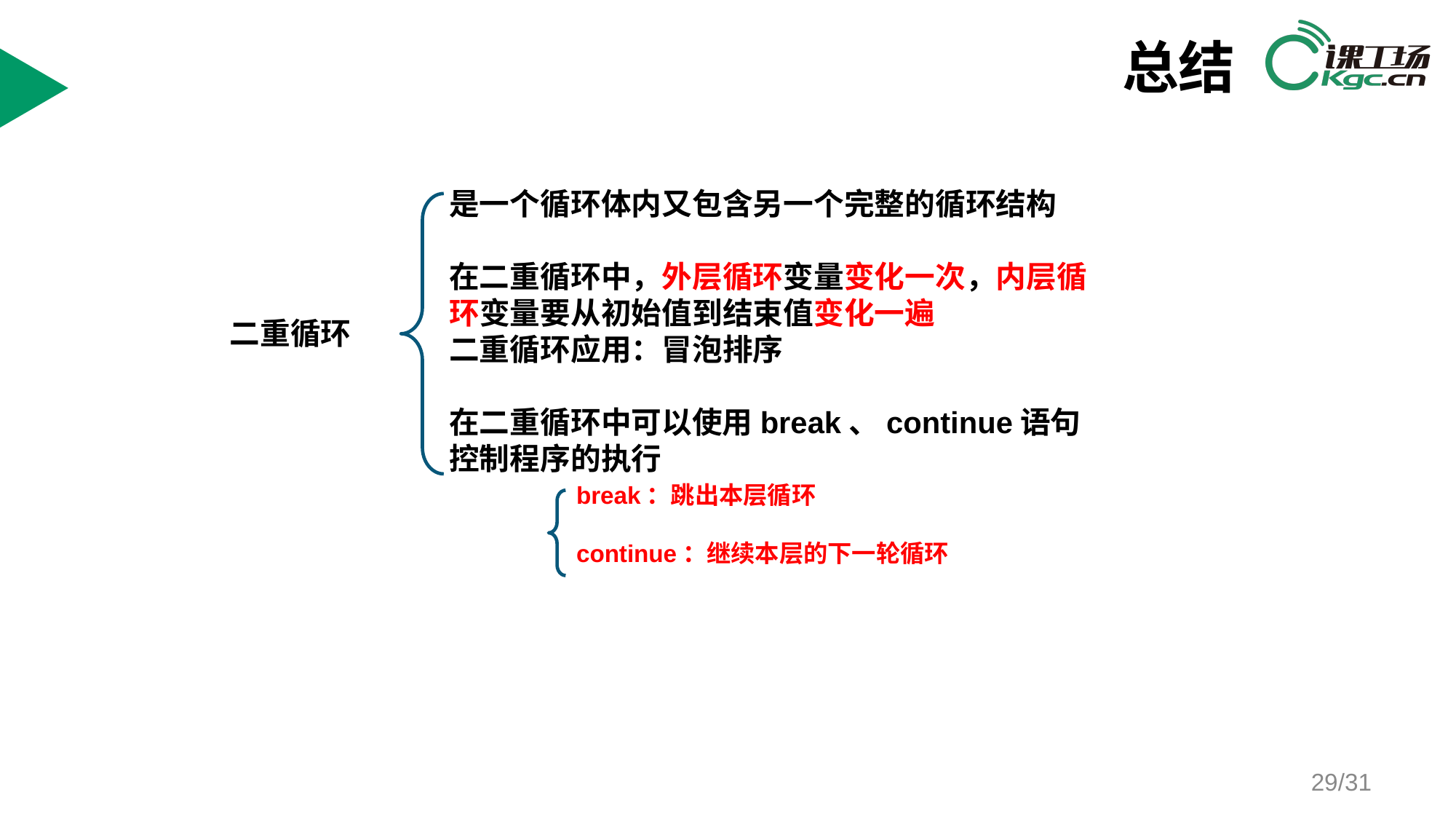

# 总结
是一个循环体内又包含另一个完整的循环结构

在二重循环中，外层循环变量变化一次，内层循环变量要从初始值到结束值变化一遍
二重循环应用：冒泡排序

在二重循环中可以使用break、continue语句控制程序的执行

二重循环
break：跳出本层循环

continue：继续本层的下一轮循环

29/31